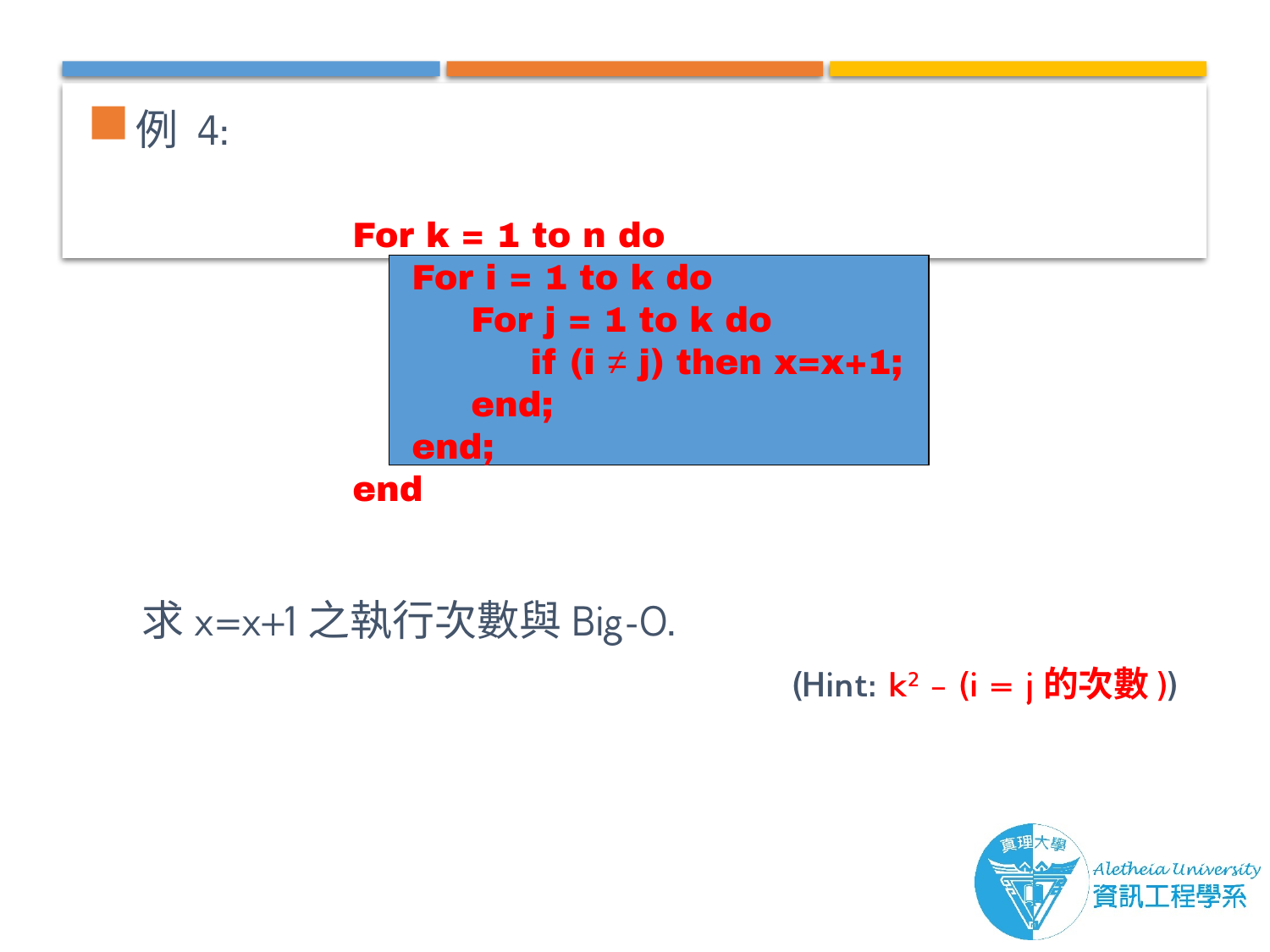

例 4:

    求x=x+1之執行次數與Big-O.
(Hint: k2 – (i = j的次數))

For k = 1 to n do
     For i = 1 to k do
          For j = 1 to k do
               if (i ≠ j) then x=x+1;
          end;
     end;
end